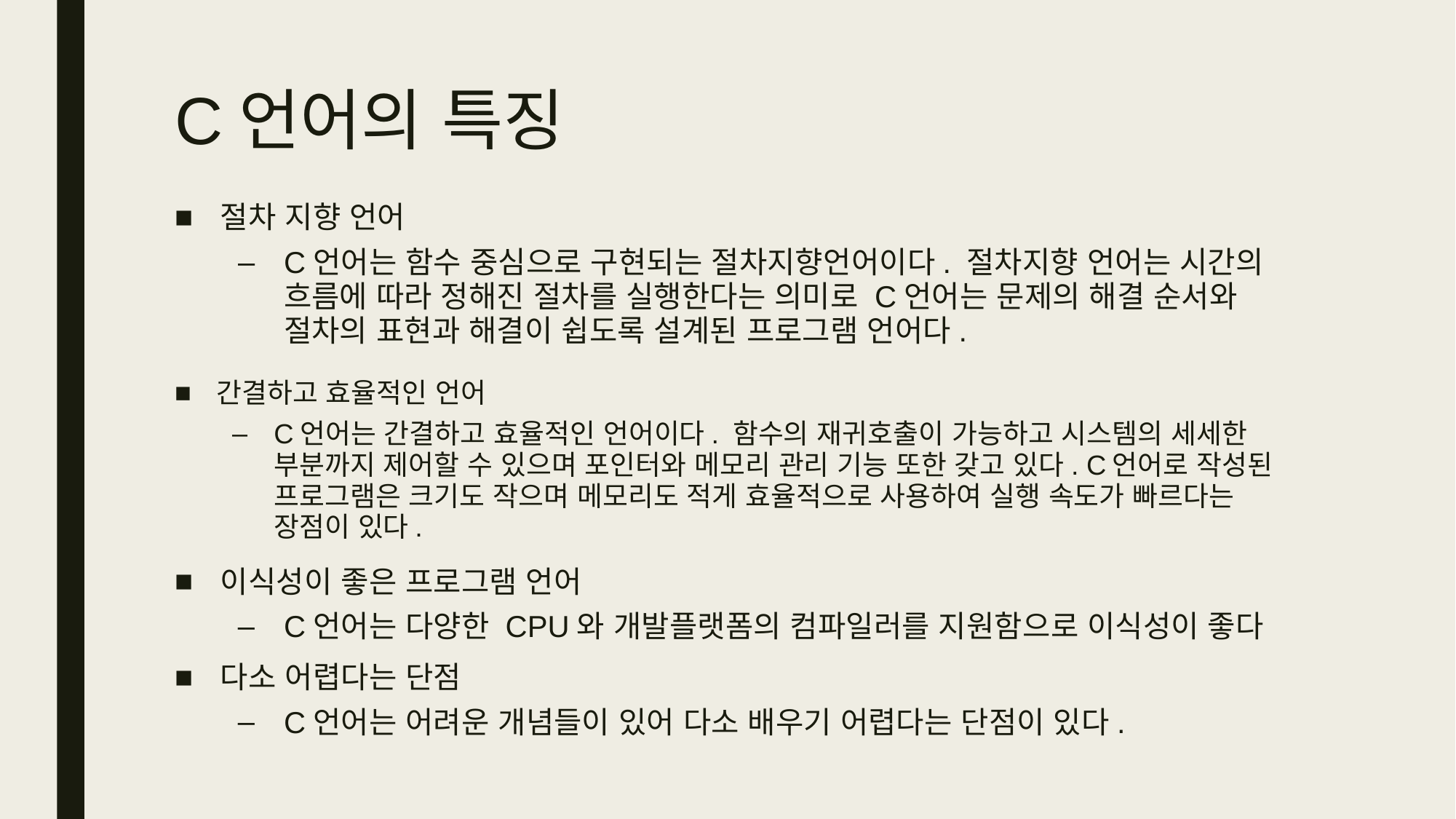

# C언어의 특징
절차 지향 언어
C언어는 함수 중심으로 구현되는 절차지향언어이다. 절차지향 언어는 시간의 흐름에 따라 정해진 절차를 실행한다는 의미로 C언어는 문제의 해결 순서와 절차의 표현과 해결이 쉽도록 설계된 프로그램 언어다.

간결하고 효율적인 언어
C언어는 간결하고 효율적인 언어이다. 함수의 재귀호출이 가능하고 시스템의 세세한 부분까지 제어할 수 있으며 포인터와 메모리 관리 기능 또한 갖고 있다. C언어로 작성된 프로그램은 크기도 작으며 메모리도 적게 효율적으로 사용하여 실행 속도가 빠르다는 장점이 있다.
이식성이 좋은 프로그램 언어
C언어는 다양한 CPU와 개발플랫폼의 컴파일러를 지원함으로 이식성이 좋다
다소 어렵다는 단점
C언어는 어려운 개념들이 있어 다소 배우기 어렵다는 단점이 있다.